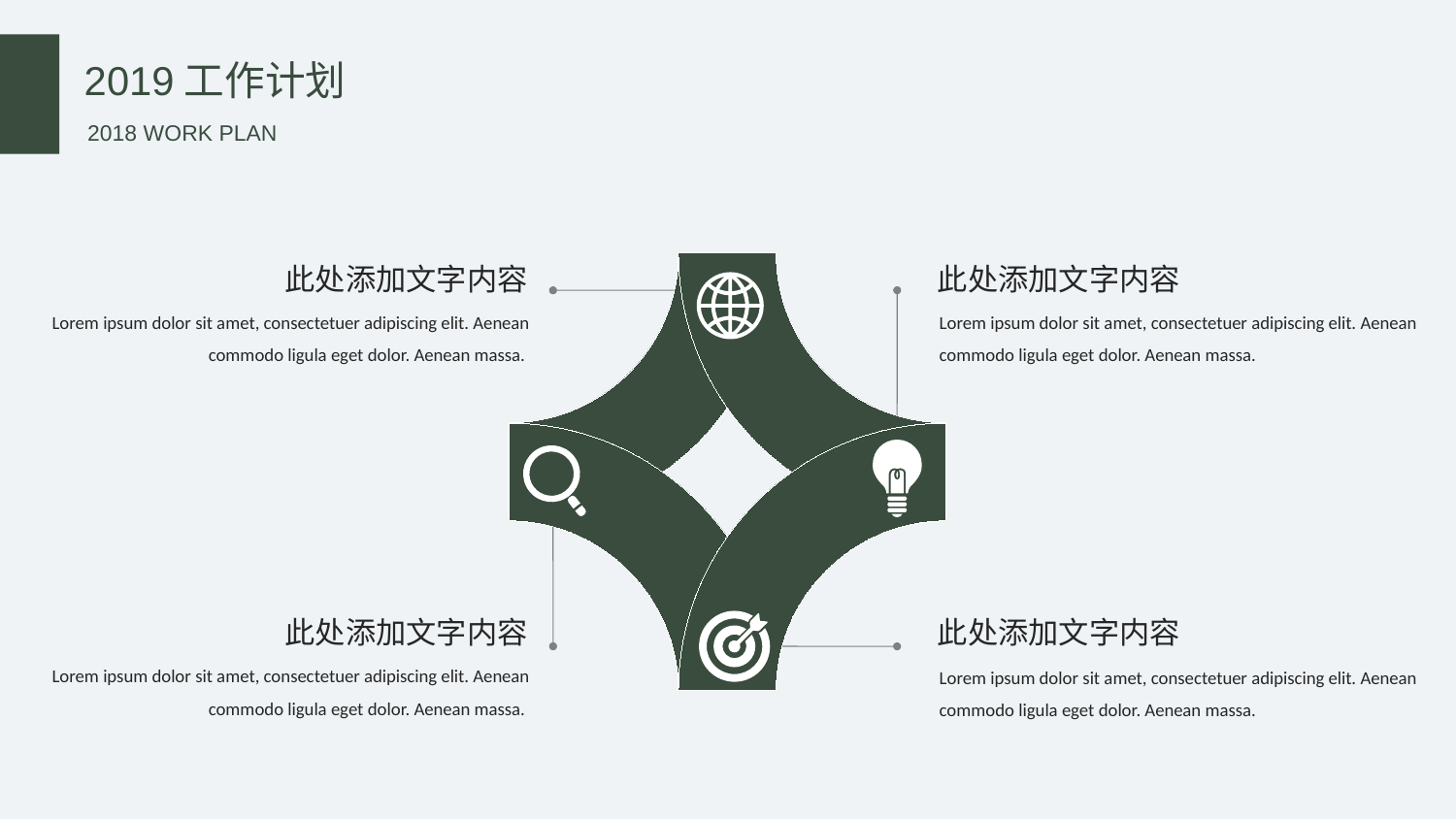

2019工作计划
2018 WORK PLAN
此处添加文字内容

此处添加文字内容

Lorem ipsum dolor sit amet, consectetuer adipiscing elit. Aenean commodo ligula eget dolor. Aenean massa.
Lorem ipsum dolor sit amet, consectetuer adipiscing elit. Aenean commodo ligula eget dolor. Aenean massa.

此处添加文字内容
此处添加文字内容

Lorem ipsum dolor sit amet, consectetuer adipiscing elit. Aenean commodo ligula eget dolor. Aenean massa.

Lorem ipsum dolor sit amet, consectetuer adipiscing elit. Aenean commodo ligula eget dolor. Aenean massa.